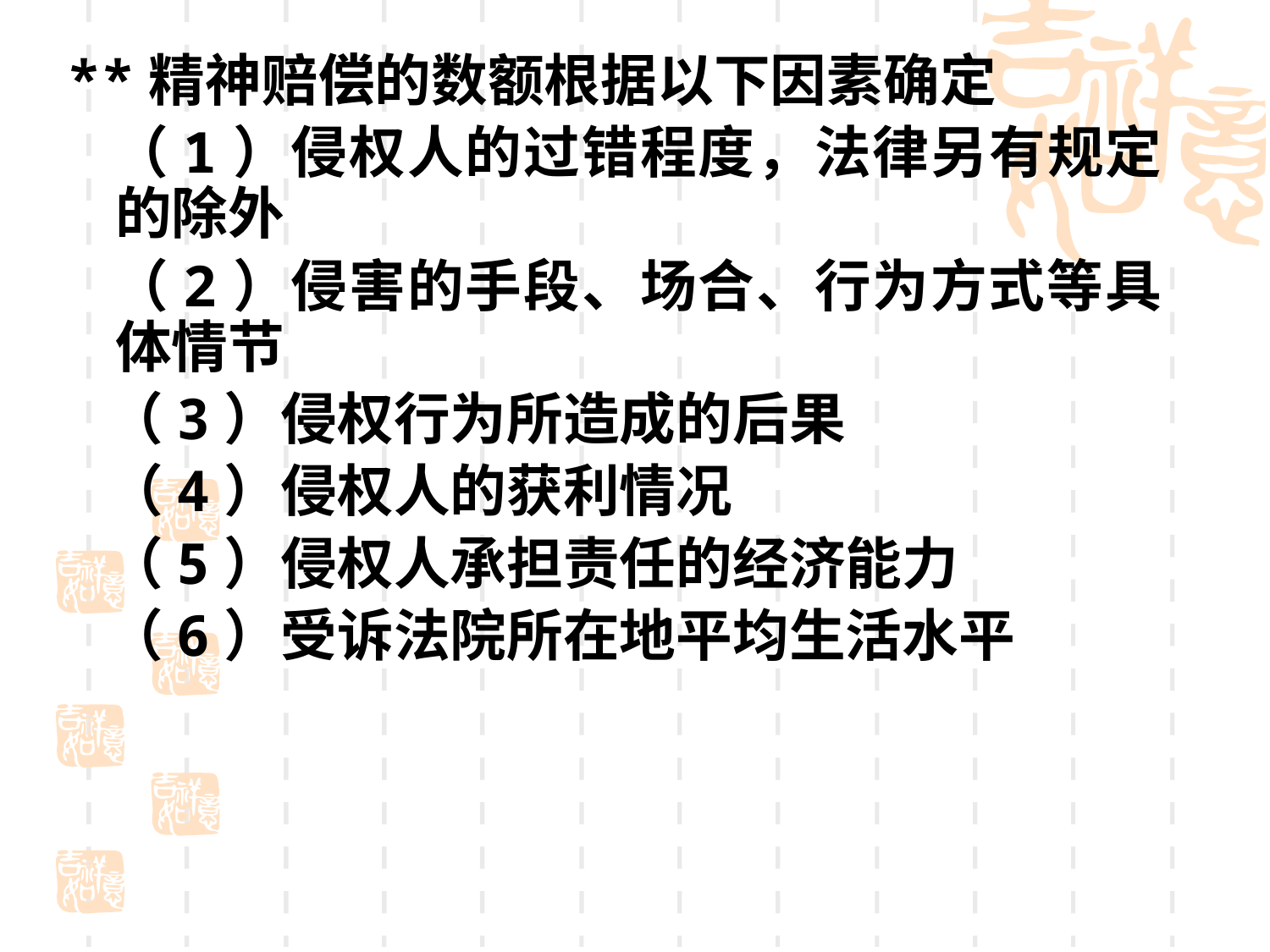

#
**精神赔偿的数额根据以下因素确定
  （1）侵权人的过错程度，法律另有规定的除外
  （2）侵害的手段、场合、行为方式等具体情节
  （3）侵权行为所造成的后果
  （4）侵权人的获利情况
  （5）侵权人承担责任的经济能力
  （6）受诉法院所在地平均生活水平